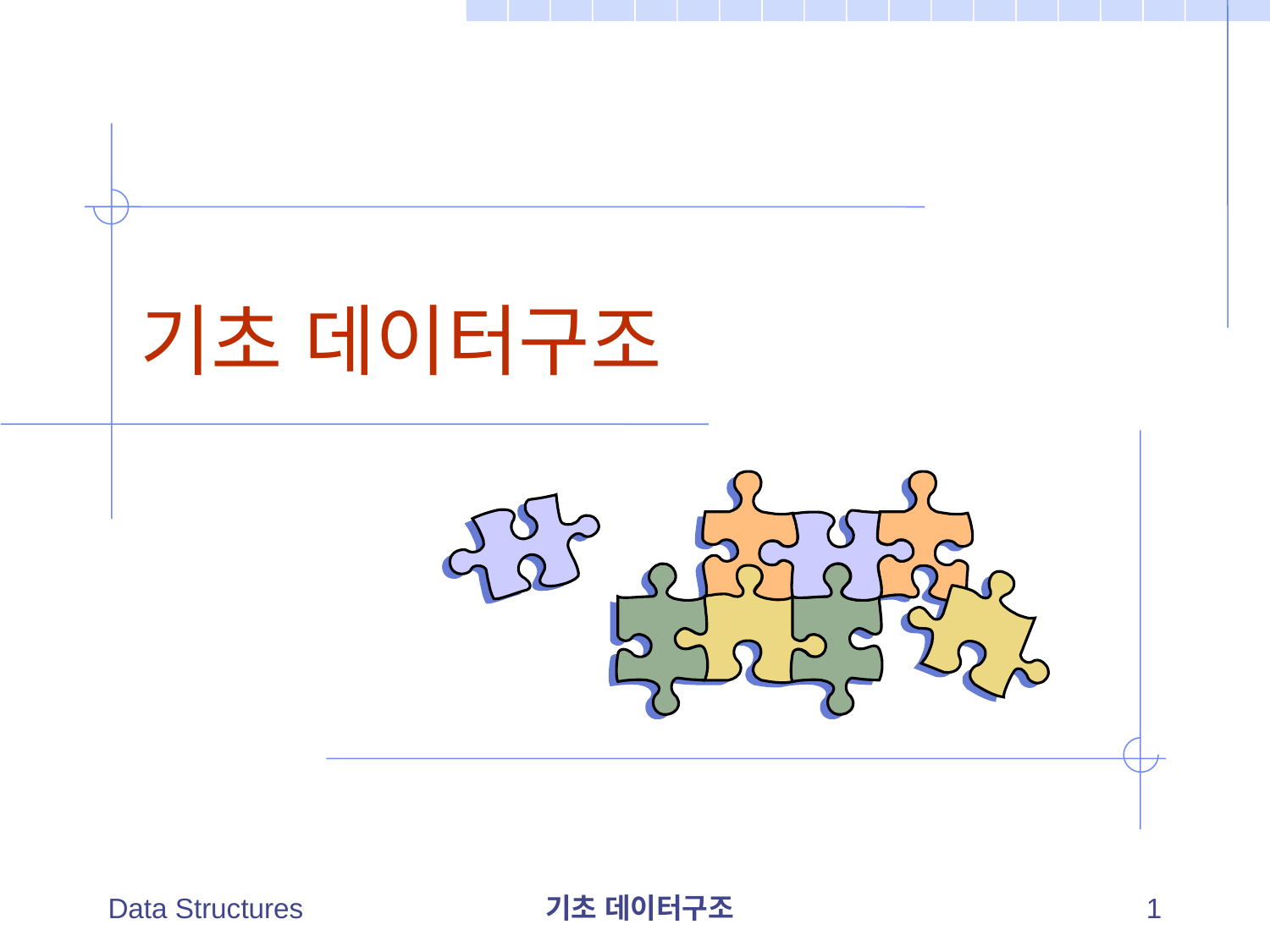

# 기초 데이터구조

Data Structures
기초 데이터구조
1